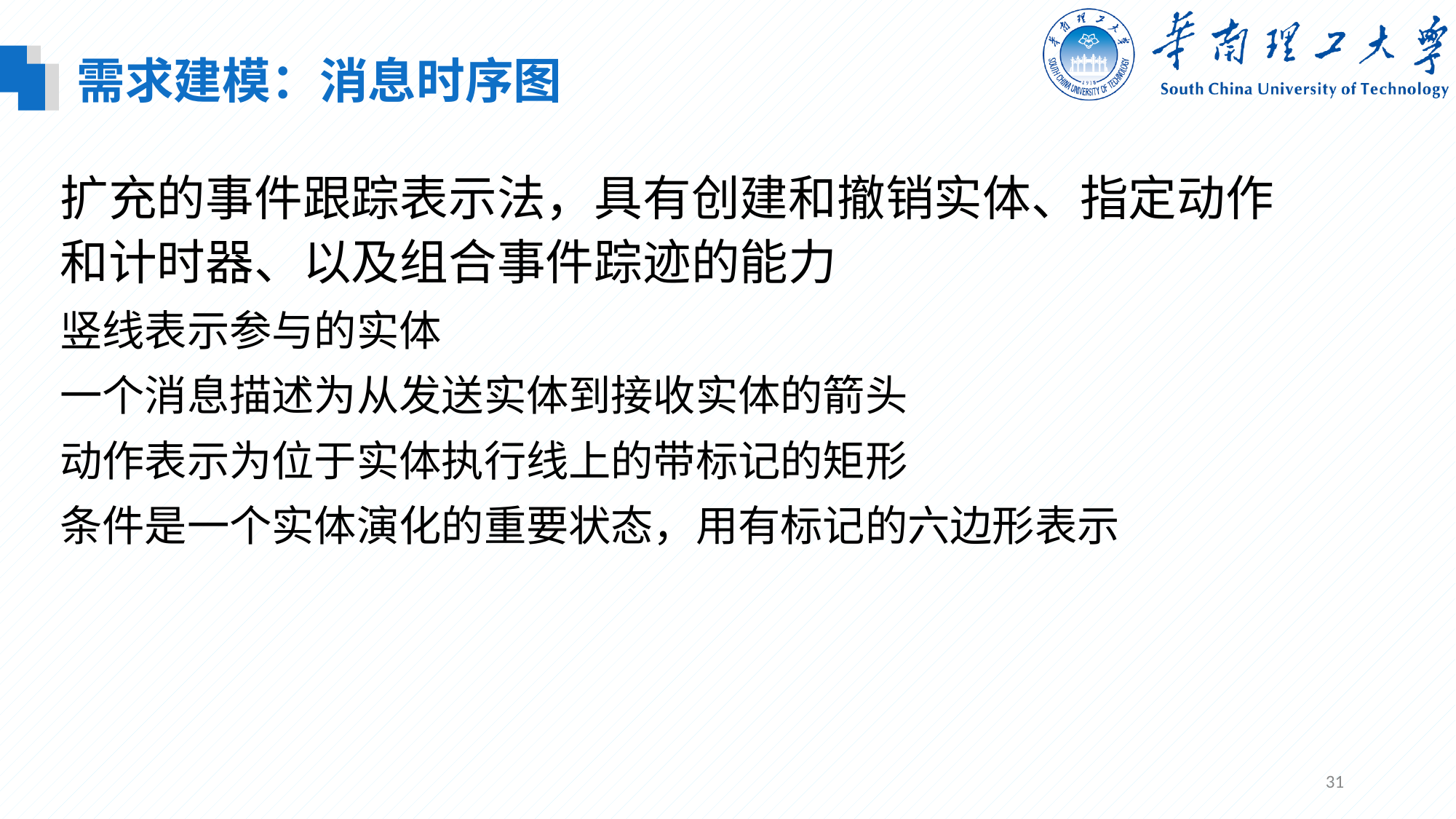

需求建模：消息时序图
扩充的事件跟踪表示法，具有创建和撤销实体、指定动作和计时器、以及组合事件踪迹的能力
竖线表示参与的实体
一个消息描述为从发送实体到接收实体的箭头
动作表示为位于实体执行线上的带标记的矩形
条件是一个实体演化的重要状态，用有标记的六边形表示
31